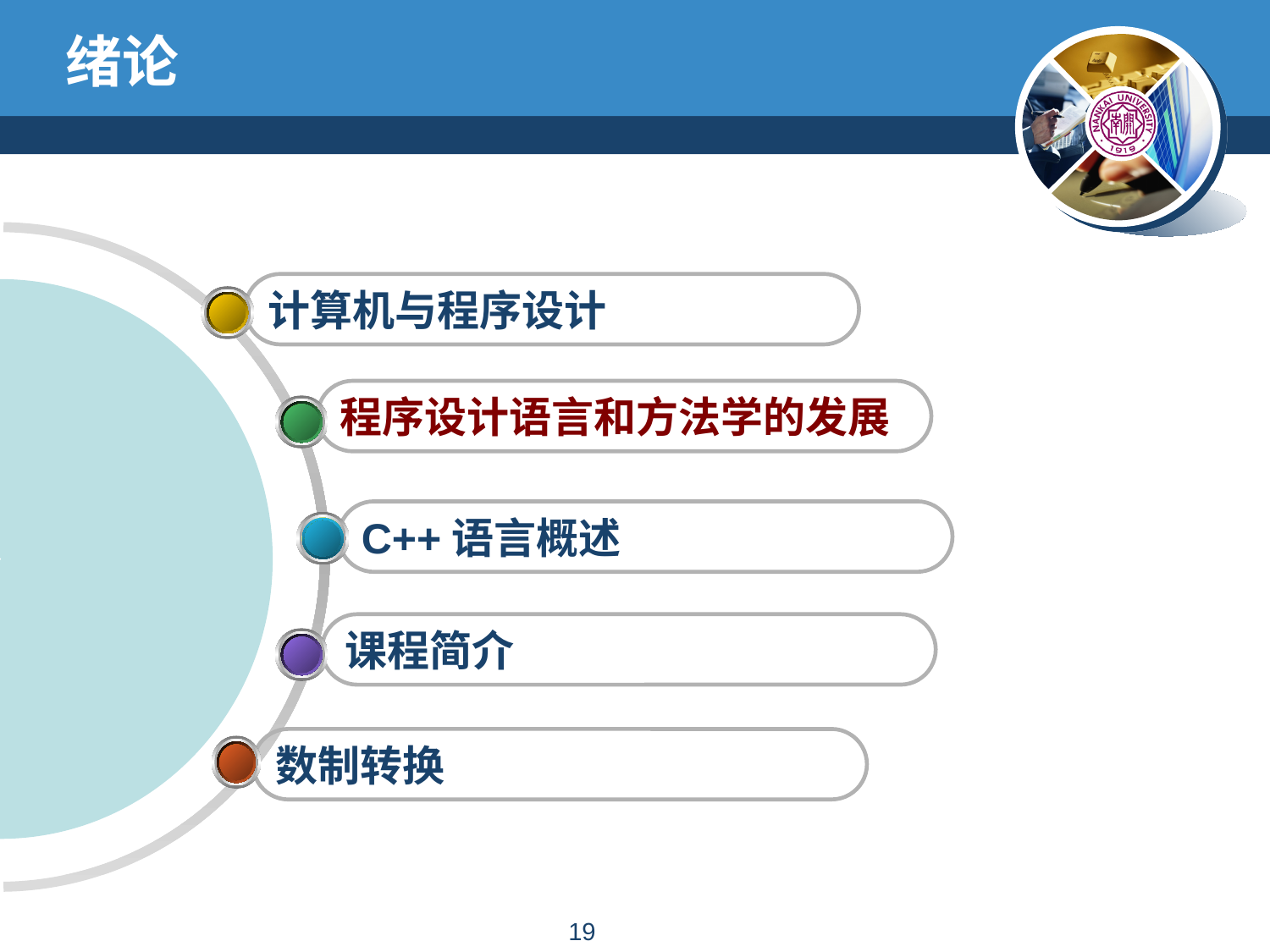

# 绪论

计算机与程序设计

程序设计语言和方法学的发展

C++语言概述

课程简介

数制转换

19